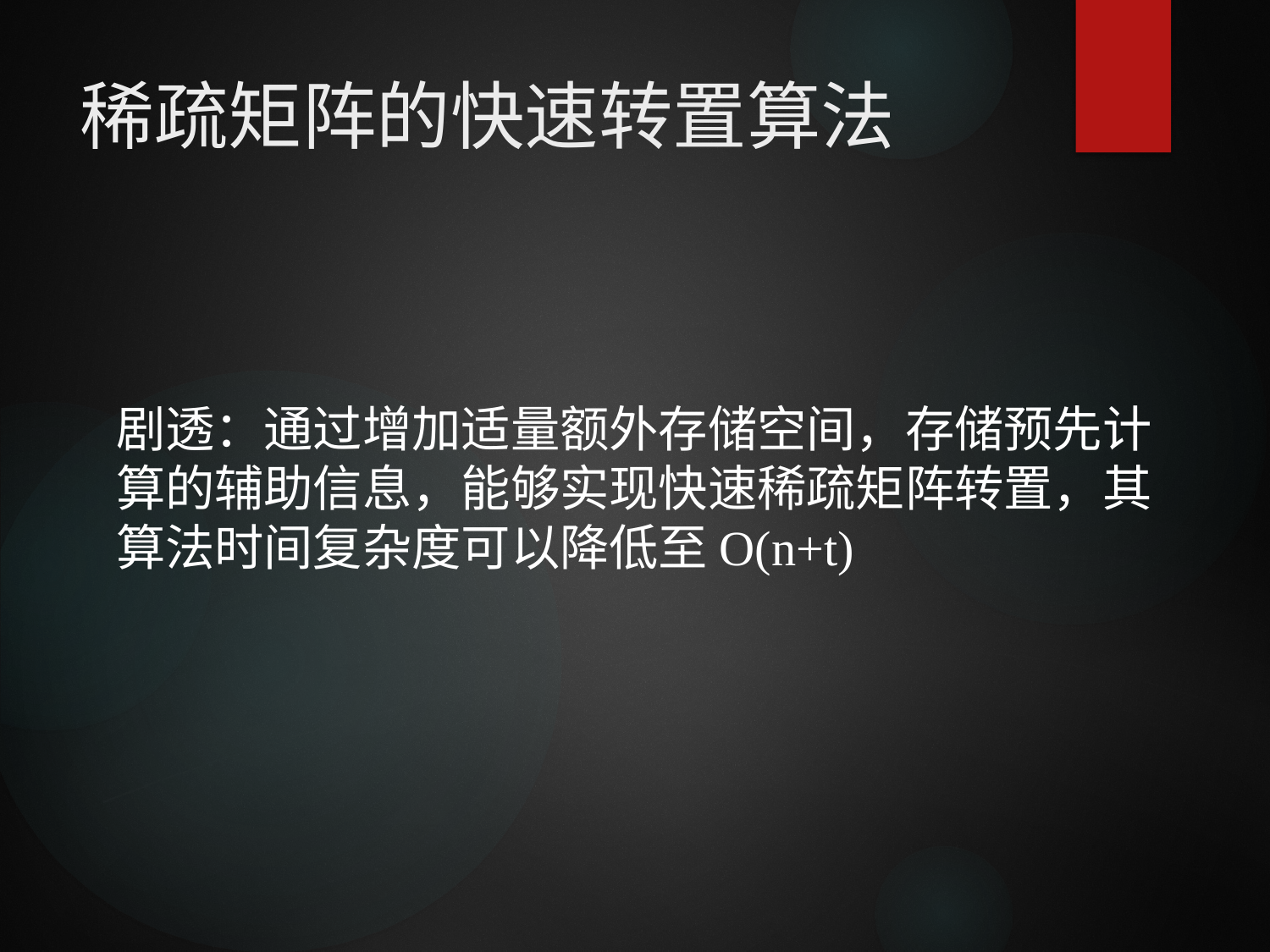

# 稀疏矩阵的快速转置算法
剧透：通过增加适量额外存储空间，存储预先计算的辅助信息，能够实现快速稀疏矩阵转置，其算法时间复杂度可以降低至O(n+t)